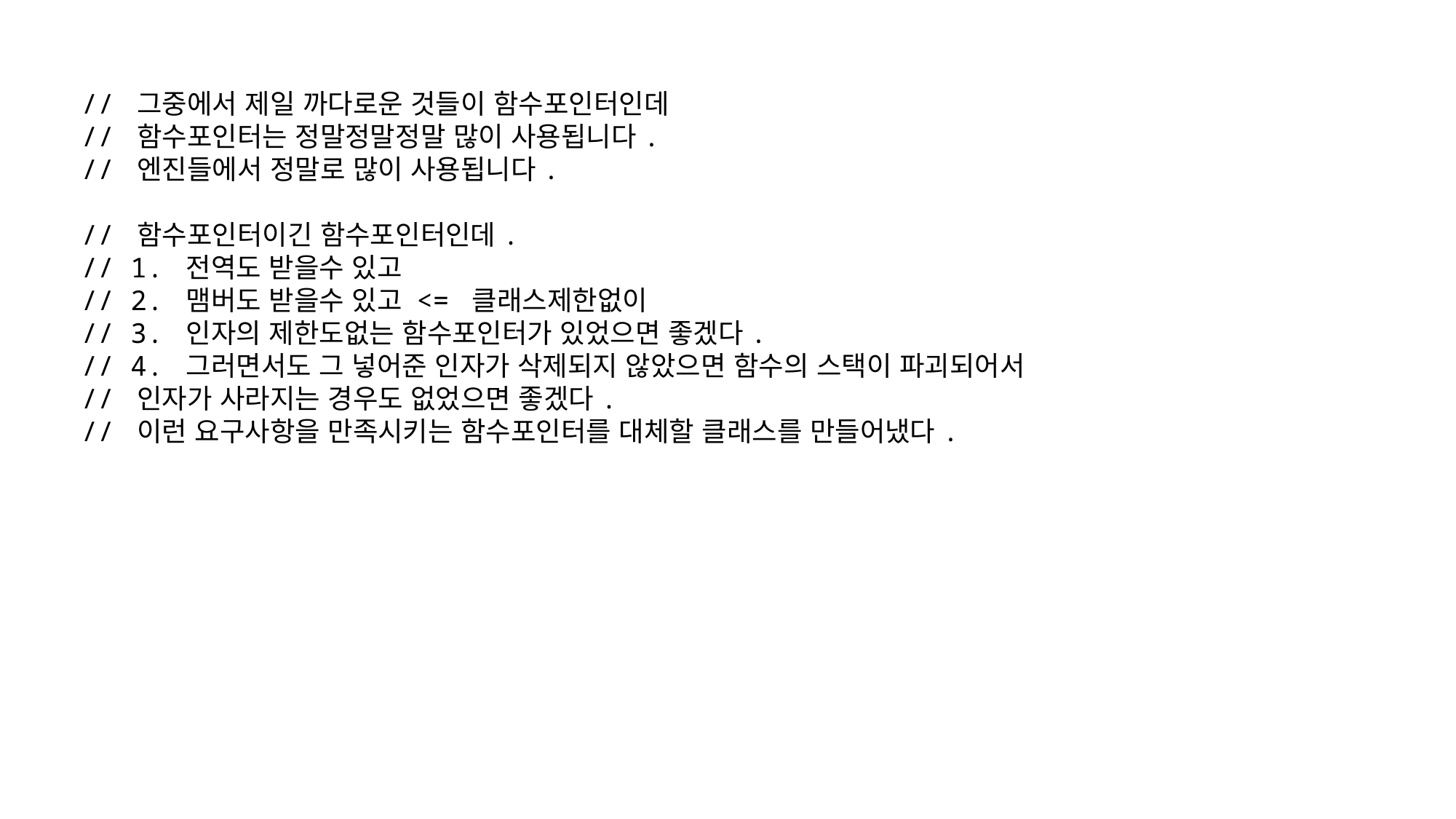

// 그중에서 제일 까다로운 것들이 함수포인터인데
// 함수포인터는 정말정말정말 많이 사용됩니다.
// 엔진들에서 정말로 많이 사용됩니다.

// 함수포인터이긴 함수포인터인데.
// 1. 전역도 받을수 있고
// 2. 맴버도 받을수 있고 <= 클래스제한없이
// 3. 인자의 제한도없는 함수포인터가 있었으면 좋겠다.
// 4. 그러면서도 그 넣어준 인자가 삭제되지 않았으면 함수의 스택이 파괴되어서
// 인자가 사라지는 경우도 없었으면 좋겠다.
// 이런 요구사항을 만족시키는 함수포인터를 대체할 클래스를 만들어냈다.